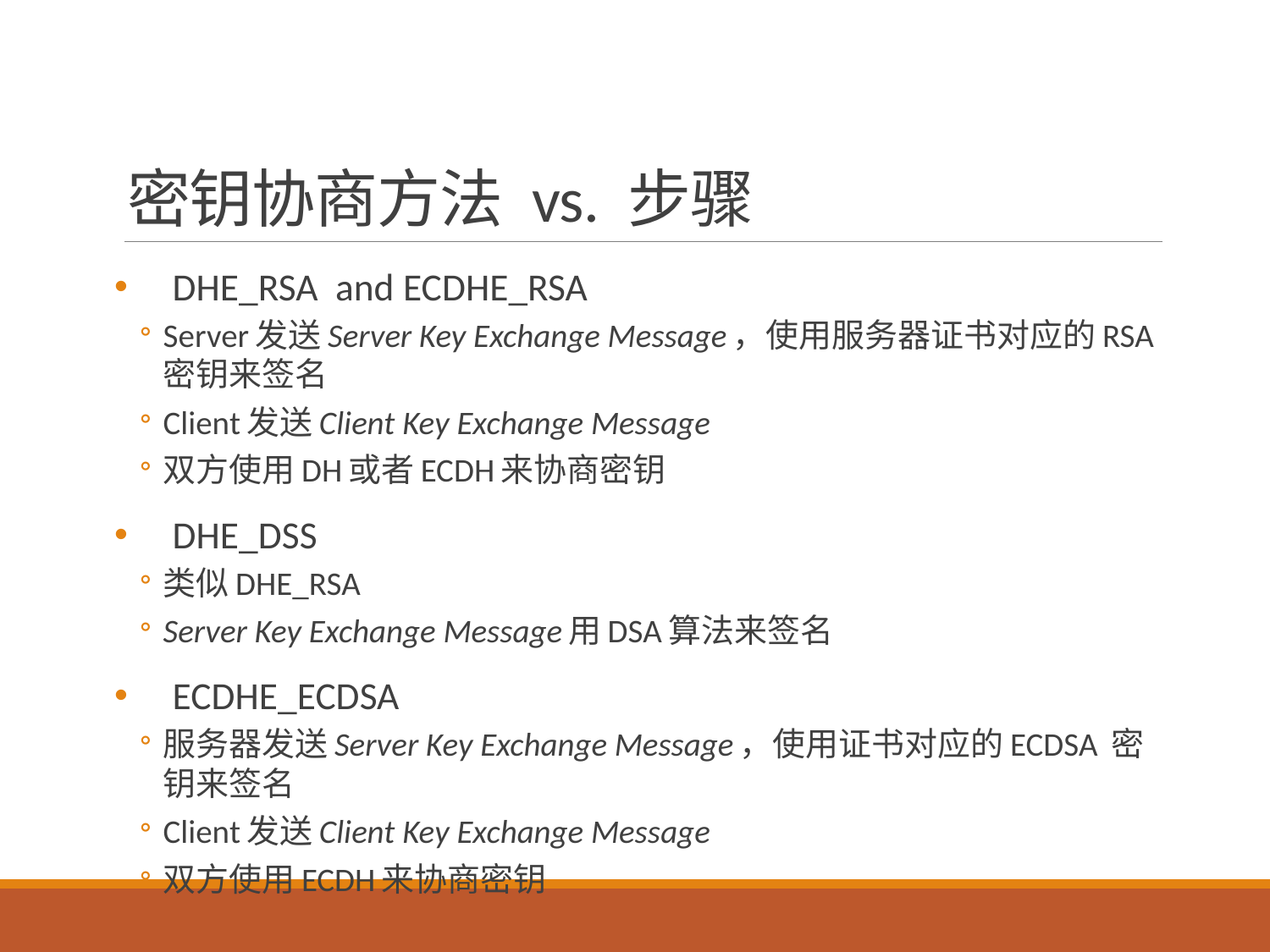

# 密钥协商方法 vs. 步骤
DHE_RSA  and ECDHE_RSA
Server发送Server Key Exchange Message，使用服务器证书对应的RSA密钥来签名
Client发送Client Key Exchange Message
双方使用DH或者ECDH来协商密钥
DHE_DSS
类似DHE_RSA
Server Key Exchange Message用DSA算法来签名
ECDHE_ECDSA
服务器发送Server Key Exchange Message，使用证书对应的ECDSA 密钥来签名
Client发送Client Key Exchange Message
双方使用ECDH来协商密钥
60